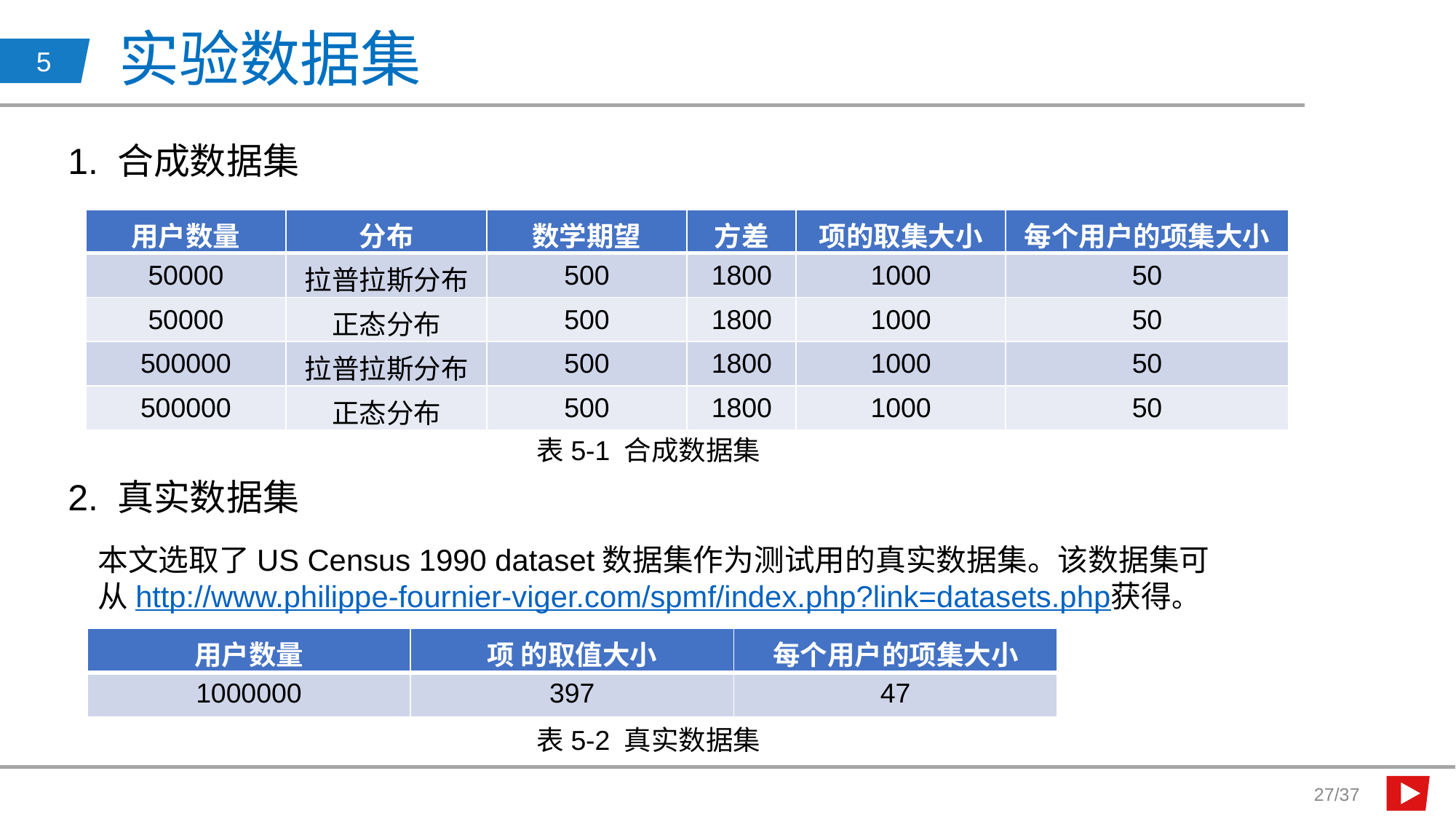

实验数据集
5
1. 合成数据集
| 用户数量 | 分布 | 数学期望 | 方差 | 项的取集大小 | 每个用户的项集大小 |
| --- | --- | --- | --- | --- | --- |
| 50000 | 拉普拉斯分布 | 500 | 1800 | 1000 | 50 |
| 50000 | 正态分布 | 500 | 1800 | 1000 | 50 |
| 500000 | 拉普拉斯分布 | 500 | 1800 | 1000 | 50 |
| 500000 | 正态分布 | 500 | 1800 | 1000 | 50 |
表5-1 合成数据集
2. 真实数据集
本文选取了US Census 1990 dataset数据集作为测试用的真实数据集。该数据集可从http://www.philippe-fournier-viger.com/spmf/index.php?link=datasets.php获得。
| 用户数量 | 项 的取值大小 | 每个用户的项集大小 |
| --- | --- | --- |
| 1000000 | 397 | 47 |
表5-2 真实数据集
27/37